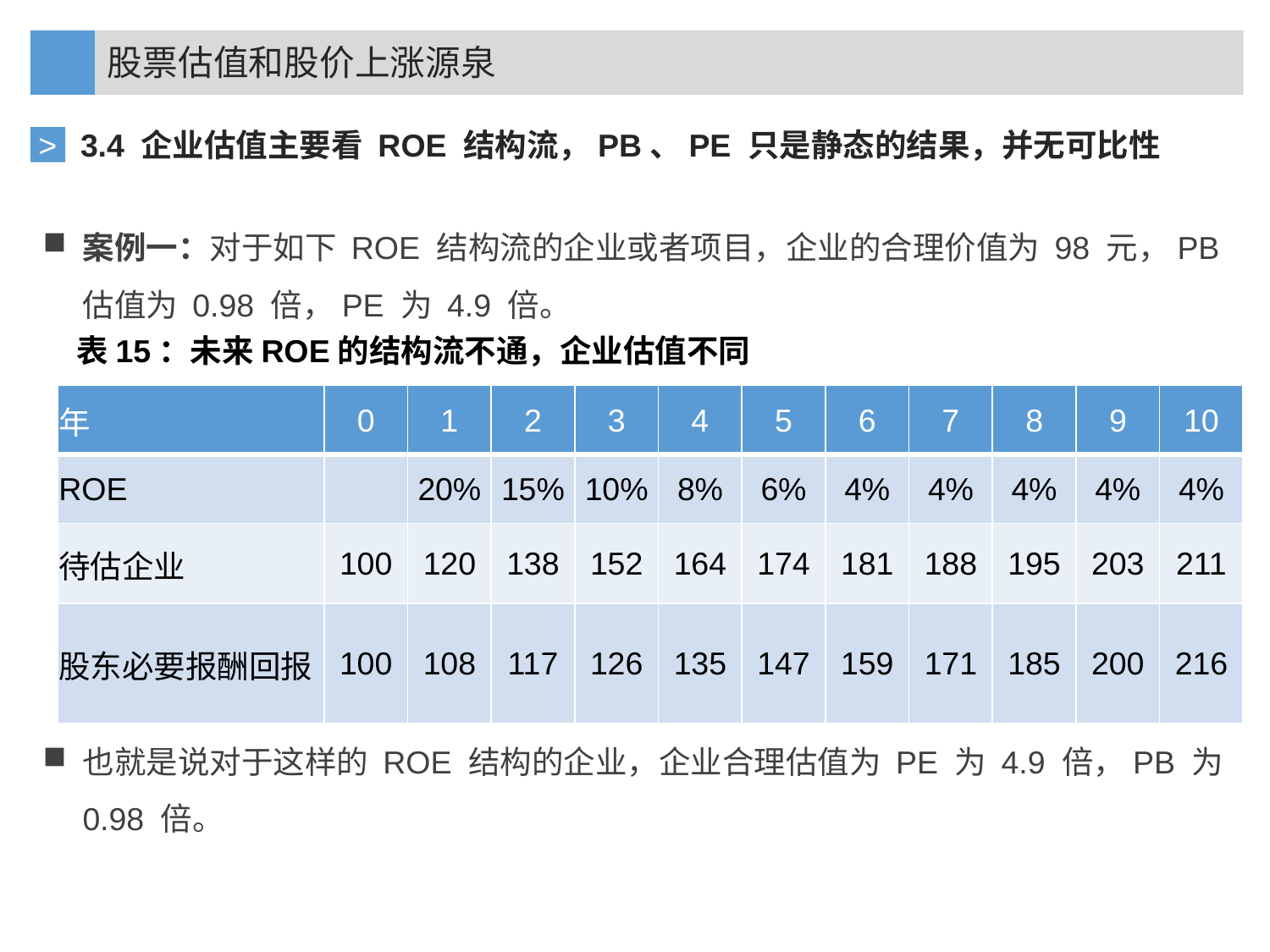

股票估值和股价上涨源泉
3.4 企业估值主要看 ROE 结构流，PB、PE 只是静态的结果，并无可比性
>
案例一：对于如下 ROE 结构流的企业或者项目，企业的合理价值为 98 元，PB 估值为 0.98 倍，PE 为 4.9 倍。

也就是说对于这样的 ROE 结构的企业，企业合理估值为 PE 为 4.9 倍，PB 为 0.98 倍。
表15：未来ROE的结构流不通，企业估值不同
| 年 | 0 | 1 | 2 | 3 | 4 | 5 | 6 | 7 | 8 | 9 | 10 |
| --- | --- | --- | --- | --- | --- | --- | --- | --- | --- | --- | --- |
| ROE |  | 20% | 15% | 10% | 8% | 6% | 4% | 4% | 4% | 4% | 4% |
| 待估企业 | 100 | 120 | 138 | 152 | 164 | 174 | 181 | 188 | 195 | 203 | 211 |
| 股东必要报酬回报 | 100 | 108 | 117 | 126 | 135 | 147 | 159 | 171 | 185 | 200 | 216 |